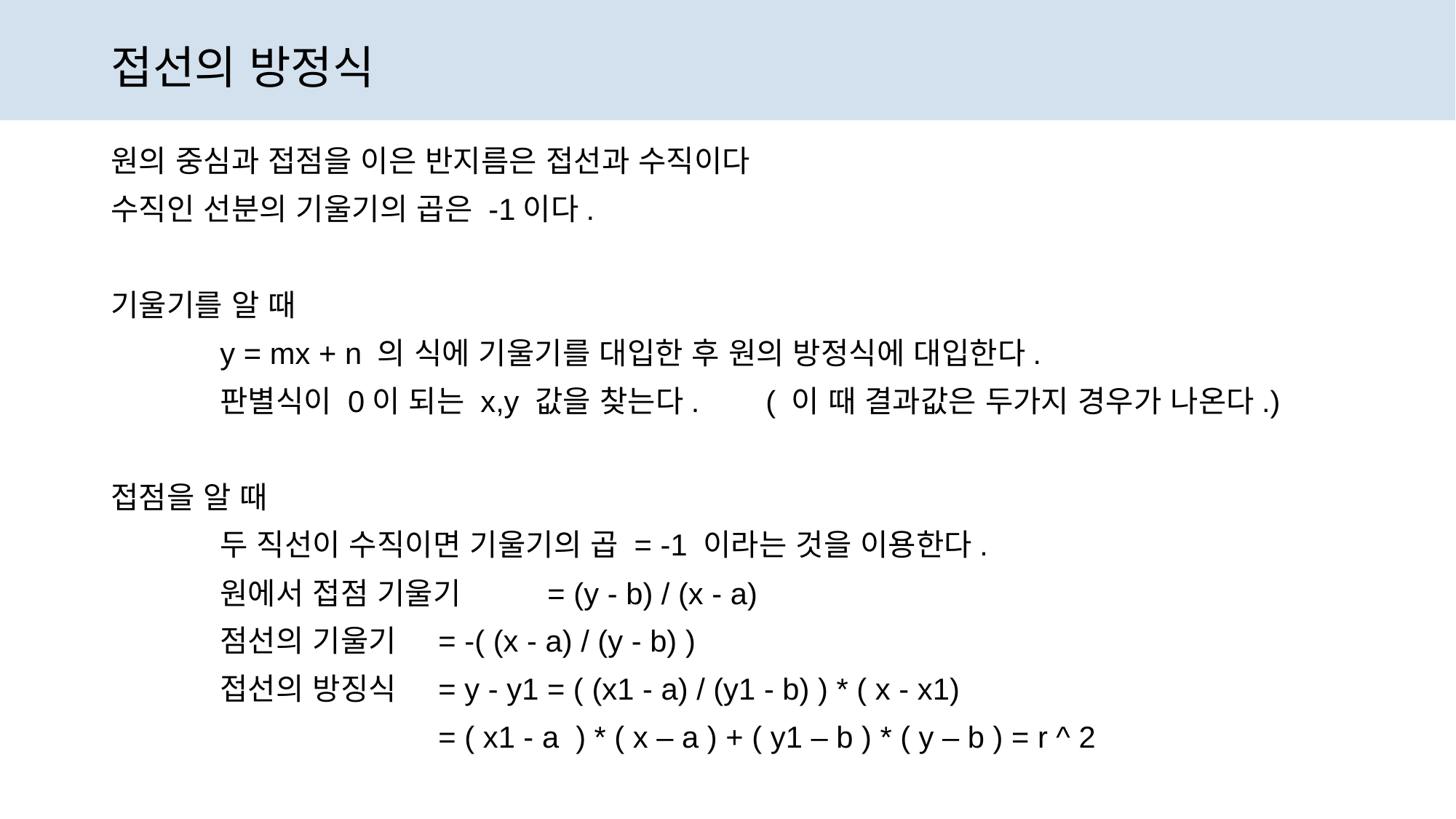

# 접선의 방정식
원의 중심과 접점을 이은 반지름은 접선과 수직이다
수직인 선분의 기울기의 곱은 -1이다.

기울기를 알 때
	y = mx + n 의 식에 기울기를 대입한 후 원의 방정식에 대입한다.
	판별식이 0이 되는 x,y 값을 찾는다.	( 이 때 결과값은 두가지 경우가 나온다.)

접점을 알 때
	두 직선이 수직이면 기울기의 곱 = -1 이라는 것을 이용한다.
	원에서 접점 기울기	= (y - b) / (x - a)
	점선의 기울기	= -( (x - a) / (y - b) )
	접선의 방징식	= y - y1 = ( (x1 - a) / (y1 - b) ) * ( x - x1)
			= ( x1 - a  ) * ( x – a ) + ( y1 – b ) * ( y – b ) = r ^ 2